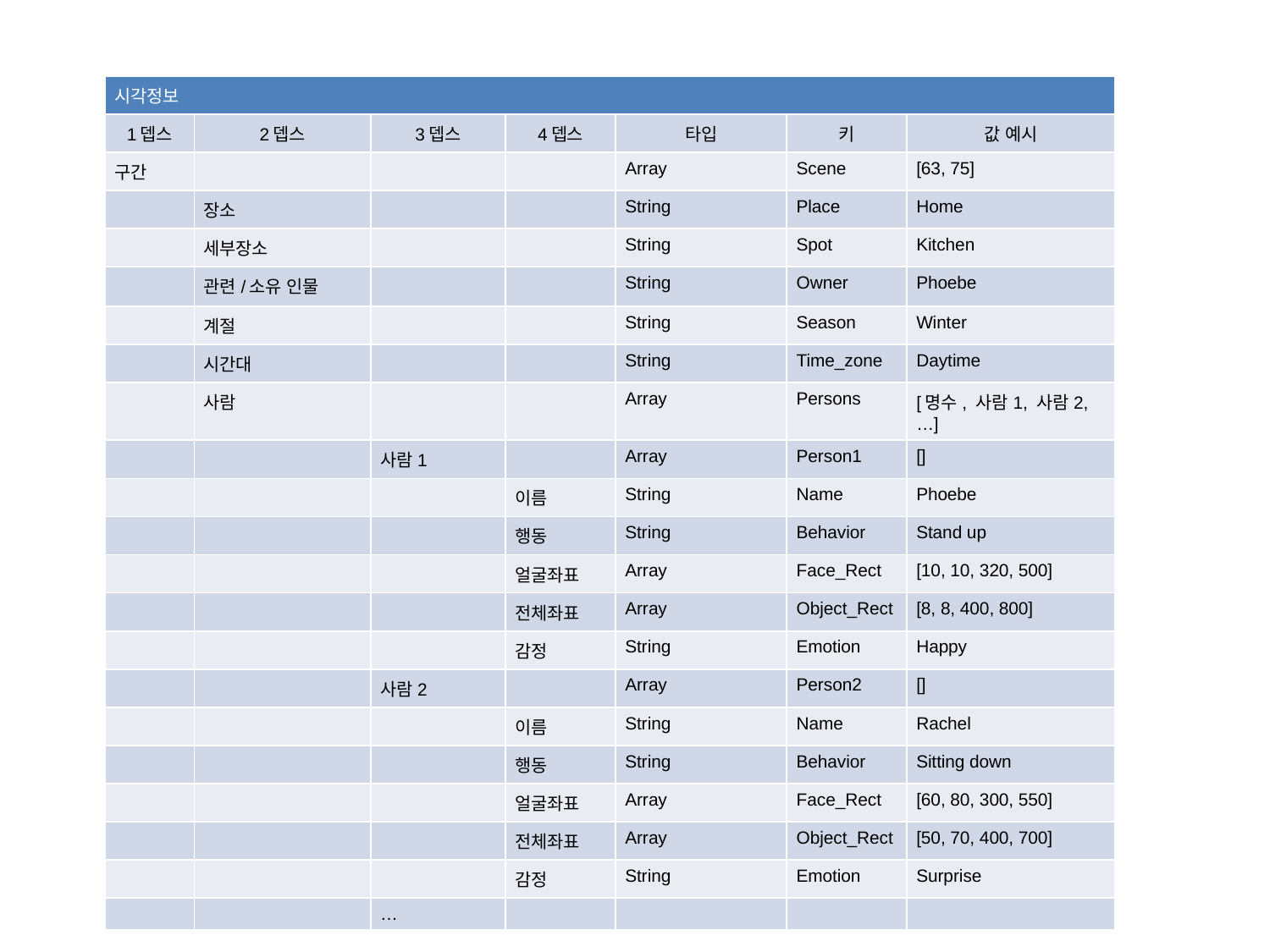

| 시각정보 |  |  |  |  |  |  |
| --- | --- | --- | --- | --- | --- | --- |
| 1뎁스 | 2뎁스 | 3뎁스 | 4뎁스 | 타입 | 키 | 값 예시 |
| 구간 |  |  |  | Array | Scene | [63, 75] |
|  | 장소 |  |  | String | Place | Home |
|  | 세부장소 |  |  | String | Spot | Kitchen |
|  | 관련/소유 인물 |  |  | String | Owner | Phoebe |
|  | 계절 |  |  | String | Season | Winter |
|  | 시간대 |  |  | String | Time\_zone | Daytime |
|  | 사람 |  |  | Array | Persons | [명수, 사람1, 사람2, …] |
|  |  | 사람1 |  | Array | Person1 | [] |
|  |  |  | 이름 | String | Name | Phoebe |
|  |  |  | 행동 | String | Behavior | Stand up |
|  |  |  | 얼굴좌표 | Array | Face\_Rect | [10, 10, 320, 500] |
|  |  |  | 전체좌표 | Array | Object\_Rect | [8, 8, 400, 800] |
|  |  |  | 감정 | String | Emotion | Happy |
|  |  | 사람2 |  | Array | Person2 | [] |
|  |  |  | 이름 | String | Name | Rachel |
|  |  |  | 행동 | String | Behavior | Sitting down |
|  |  |  | 얼굴좌표 | Array | Face\_Rect | [60, 80, 300, 550] |
|  |  |  | 전체좌표 | Array | Object\_Rect | [50, 70, 400, 700] |
|  |  |  | 감정 | String | Emotion | Surprise |
|  |  | … |  |  |  |  |